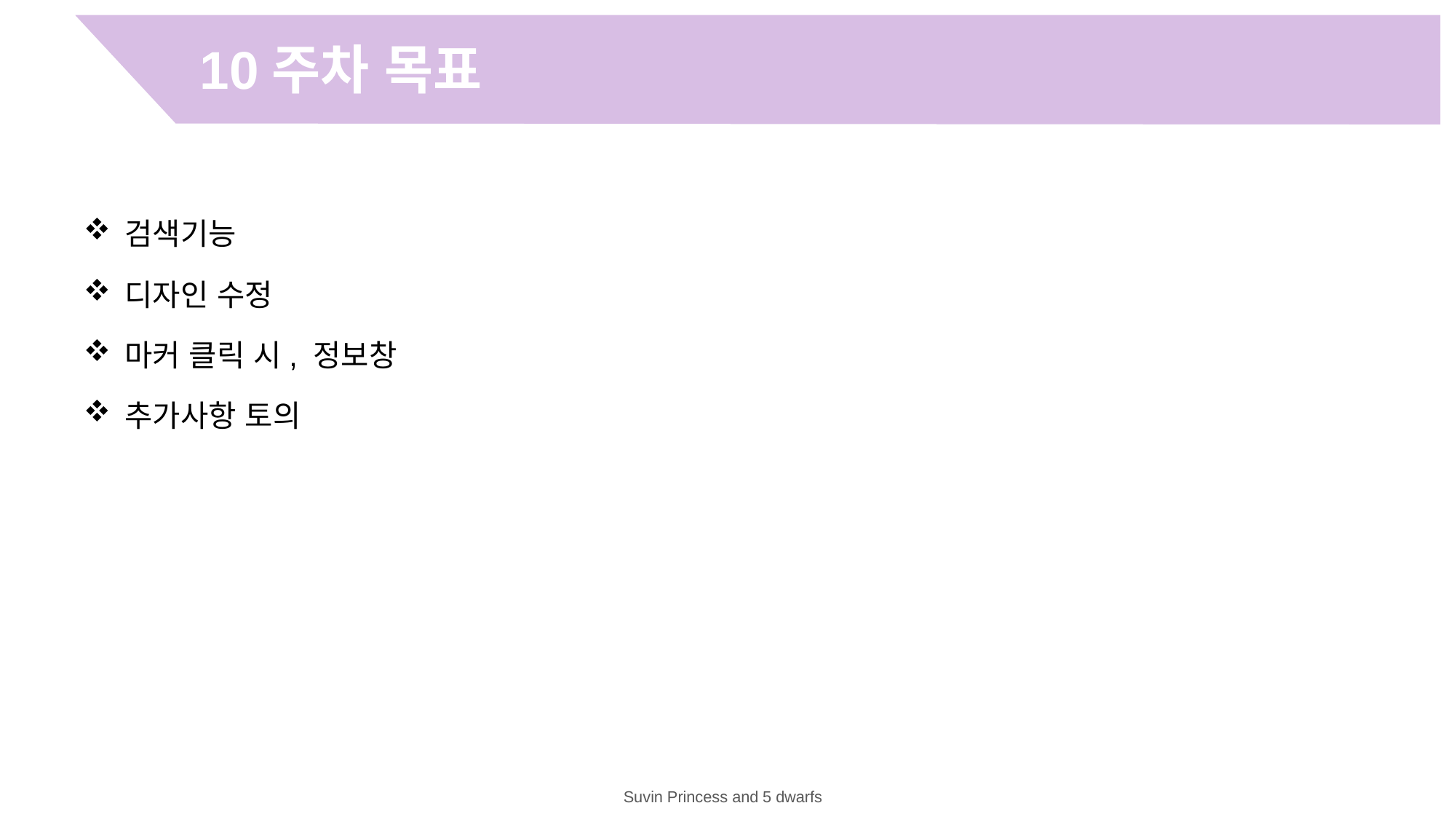

10주차 목표
검색기능
디자인 수정
마커 클릭 시, 정보창
추가사항 토의
Suvin Princess and 5 dwarfs